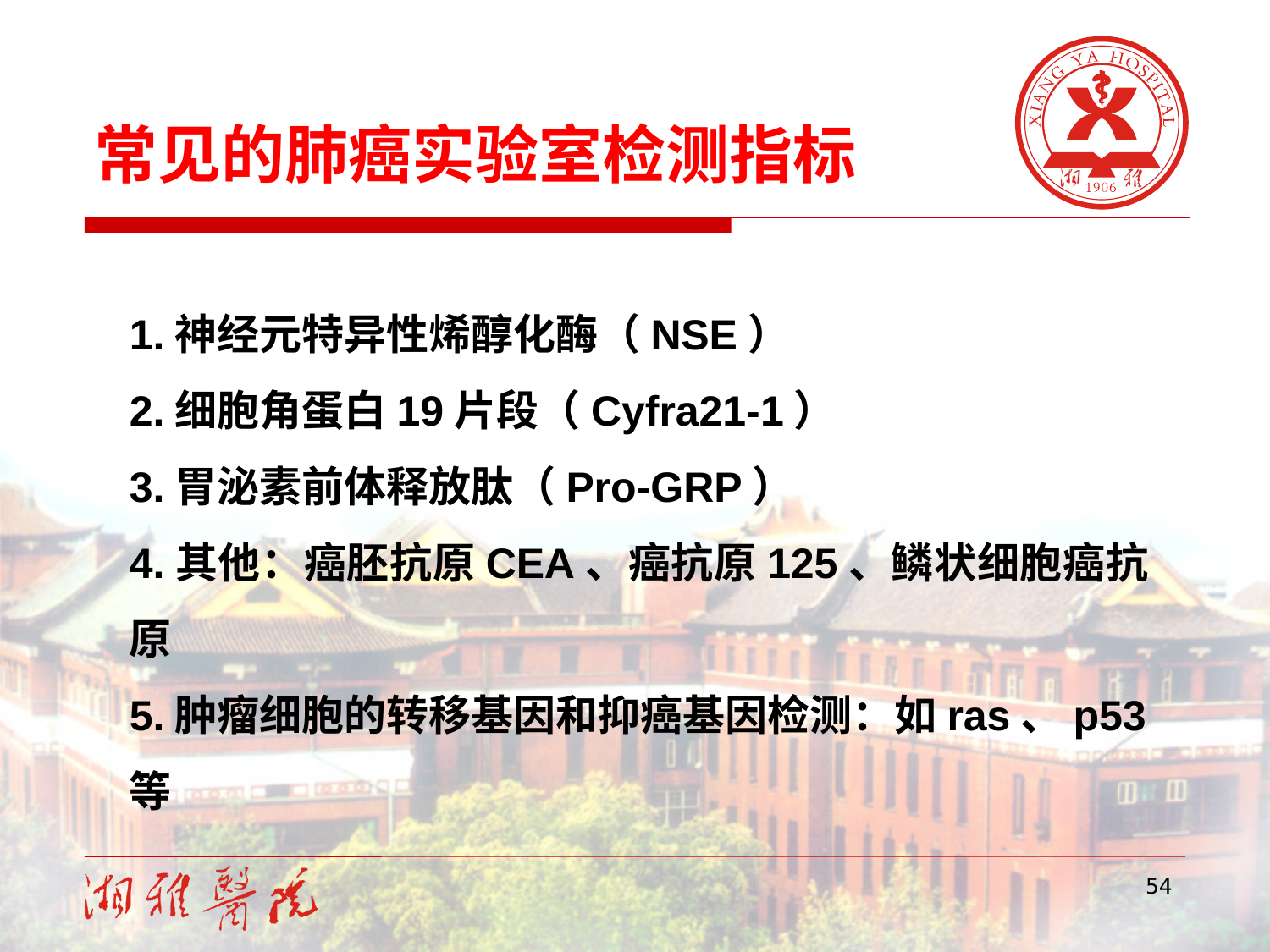

常见的肺癌实验室检测指标
1.神经元特异性烯醇化酶（NSE）
2.细胞角蛋白19片段（Cyfra21-1）
3.胃泌素前体释放肽（Pro-GRP）
4.其他：癌胚抗原CEA、癌抗原125、鳞状细胞癌抗原
5.肿瘤细胞的转移基因和抑癌基因检测：如ras、p53等
54